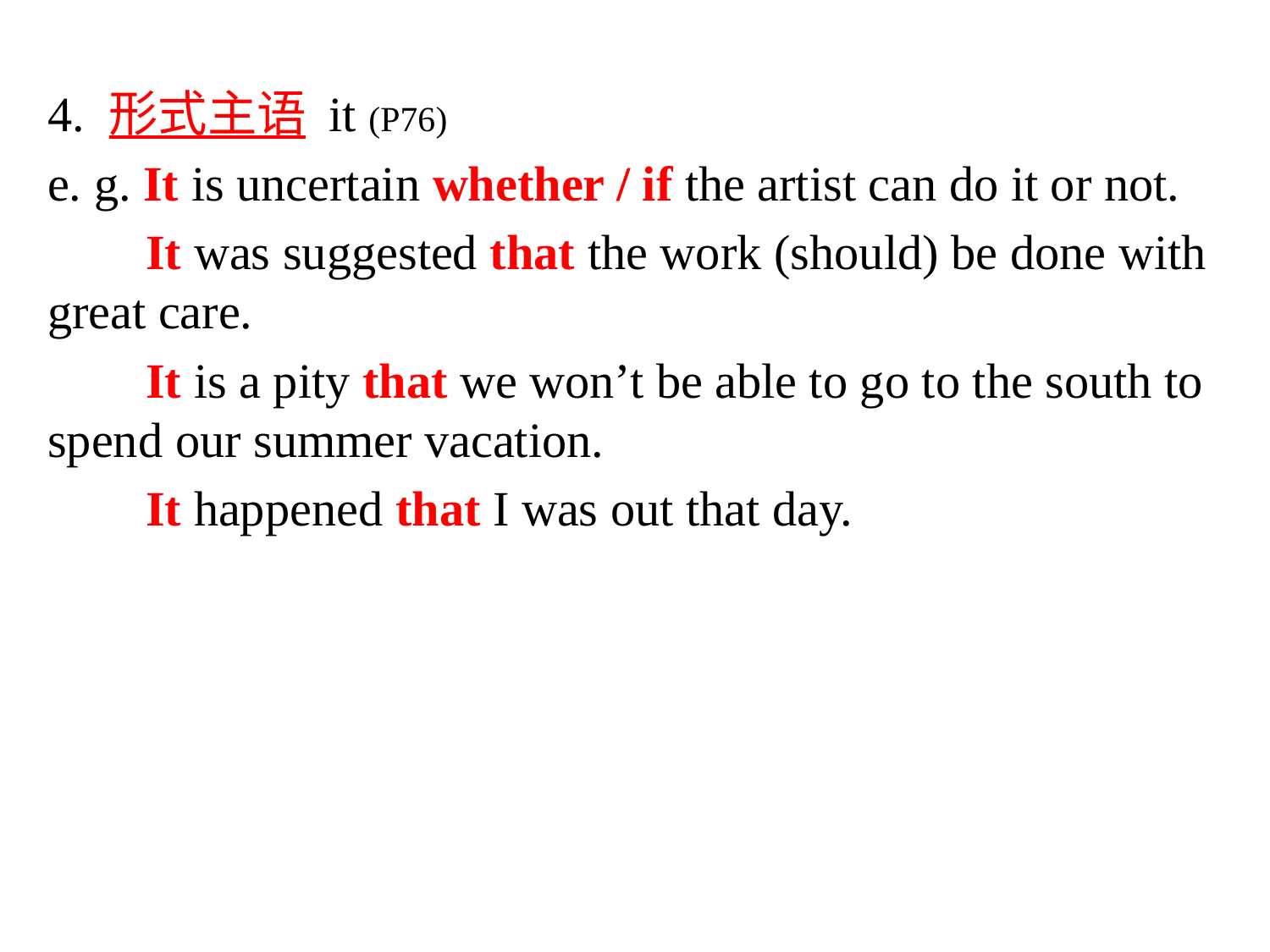

4. 形式主语 it (P76)
e. g. It is uncertain whether / if the artist can do it or not.
        It was suggested that the work (should) be done with great care.
        It is a pity that we won’t be able to go to the south to spend our summer vacation.
        It happened that I was out that day.